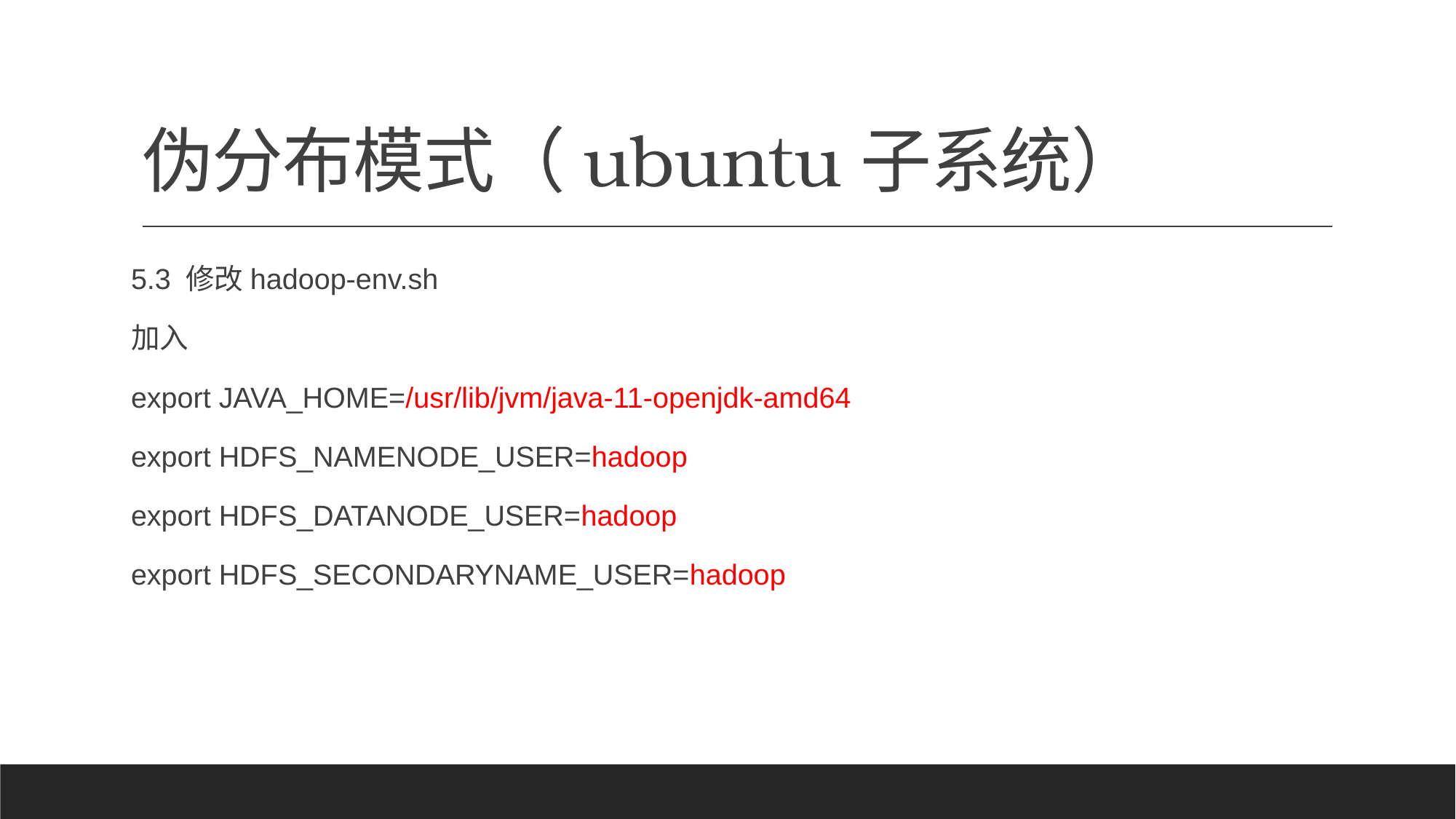

# 伪分布模式（ubuntu子系统）
5.3 修改hadoop-env.sh
加入
export JAVA_HOME=/usr/lib/jvm/java-11-openjdk-amd64
export HDFS_NAMENODE_USER=hadoop
export HDFS_DATANODE_USER=hadoop
export HDFS_SECONDARYNAME_USER=hadoop